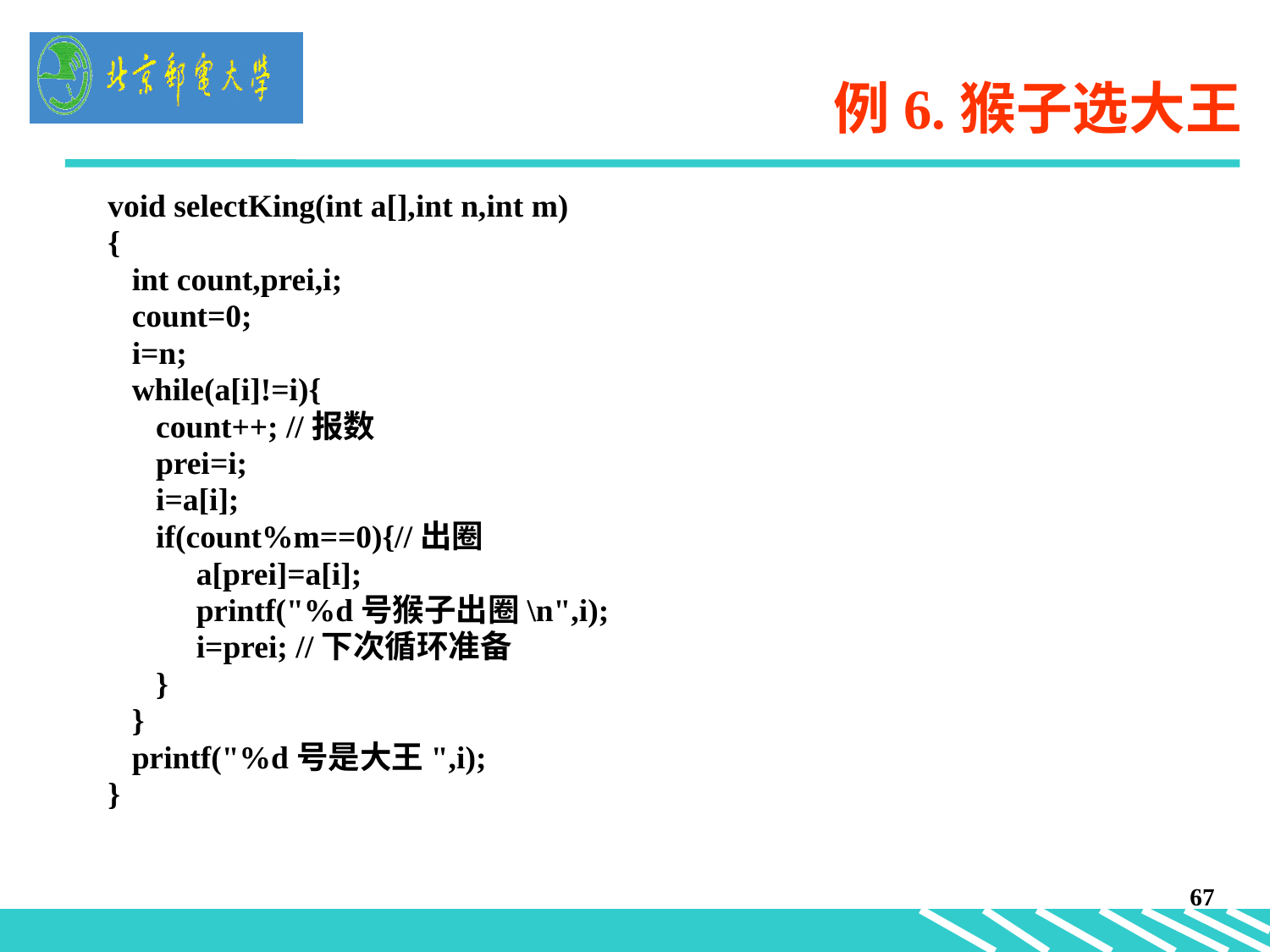

# 例6.猴子选大王
void selectKing(int a[],int n,int m)
{
   int count,prei,i;
   count=0;
   i=n;
   while(a[i]!=i){
      count++; //报数
      prei=i;
      i=a[i];
      if(count%m==0){//出圈
           a[prei]=a[i];
           printf("%d号猴子出圈\n",i);
           i=prei; //下次循环准备
      }
   }
   printf("%d号是大王",i);
}

67